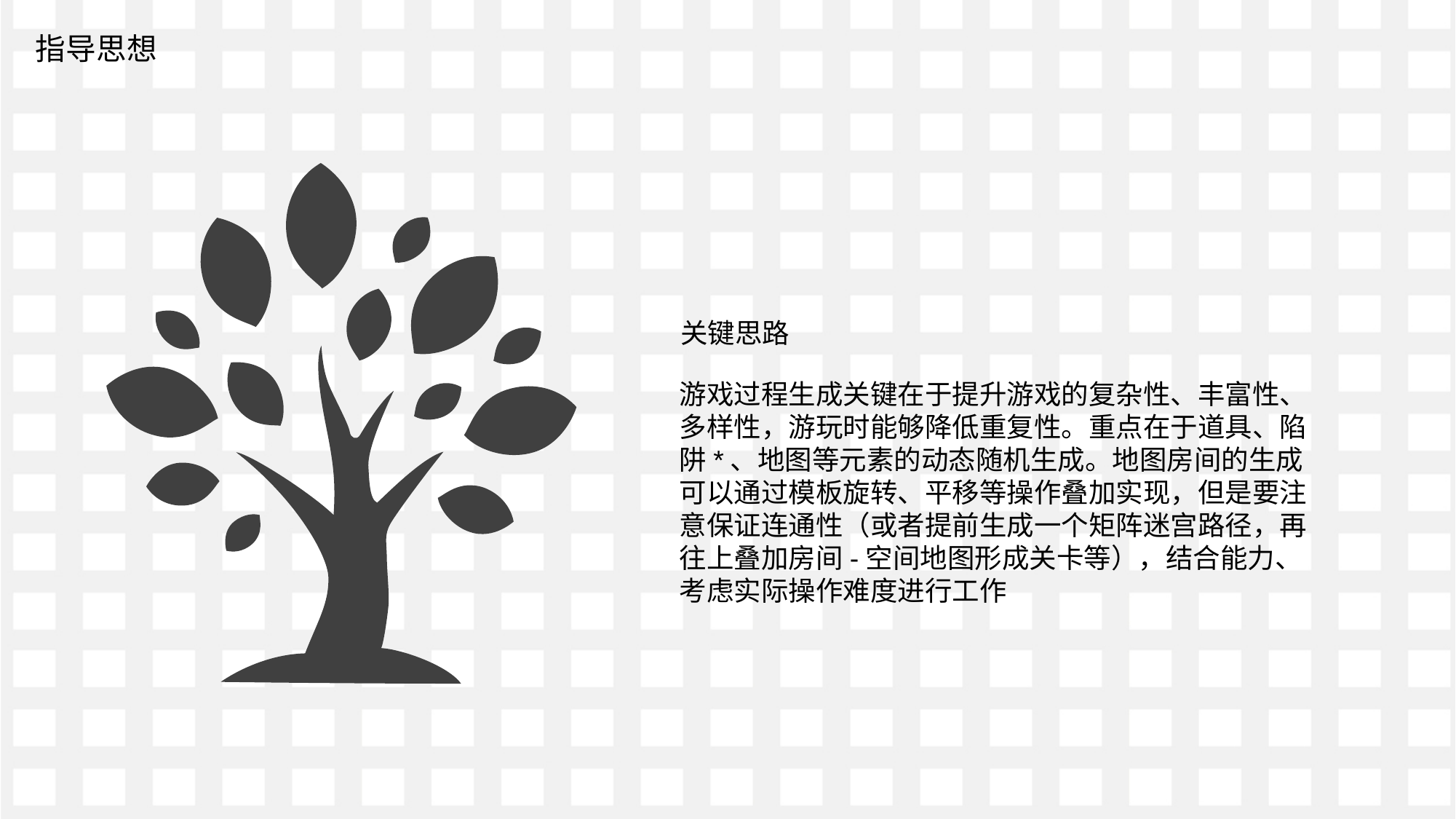

指导思想

关键思路
游戏过程生成关键在于提升游戏的复杂性、丰富性、多样性，游玩时能够降低重复性。重点在于道具、陷阱*、地图等元素的动态随机生成。地图房间的生成可以通过模板旋转、平移等操作叠加实现，但是要注意保证连通性（或者提前生成一个矩阵迷宫路径，再往上叠加房间-空间地图形成关卡等），结合能力、考虑实际操作难度进行工作